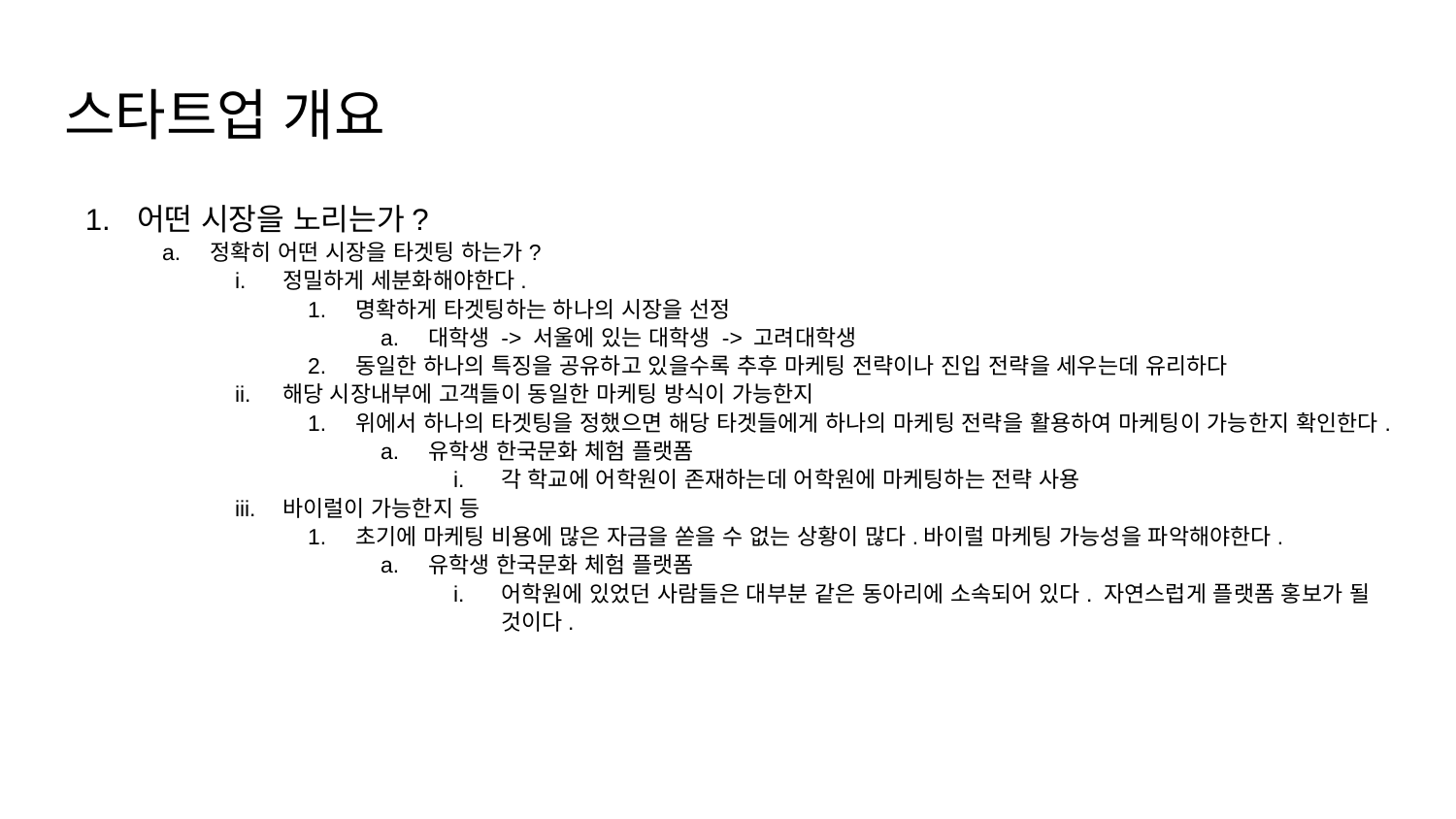

# 스타트업 개요
어떤 시장을 노리는가?
정확히 어떤 시장을 타겟팅 하는가?
정밀하게 세분화해야한다.
명확하게 타겟팅하는 하나의 시장을 선정
대학생 -> 서울에 있는 대학생 -> 고려대학생
동일한 하나의 특징을 공유하고 있을수록 추후 마케팅 전략이나 진입 전략을 세우는데 유리하다
해당 시장내부에 고객들이 동일한 마케팅 방식이 가능한지
위에서 하나의 타겟팅을 정했으면 해당 타겟들에게 하나의 마케팅 전략을 활용하여 마케팅이 가능한지 확인한다.
유학생 한국문화 체험 플랫폼
각 학교에 어학원이 존재하는데 어학원에 마케팅하는 전략 사용
바이럴이 가능한지 등
초기에 마케팅 비용에 많은 자금을 쏟을 수 없는 상황이 많다.바이럴 마케팅 가능성을 파악해야한다.
유학생 한국문화 체험 플랫폼
어학원에 있었던 사람들은 대부분 같은 동아리에 소속되어 있다. 자연스럽게 플랫폼 홍보가 될 것이다.